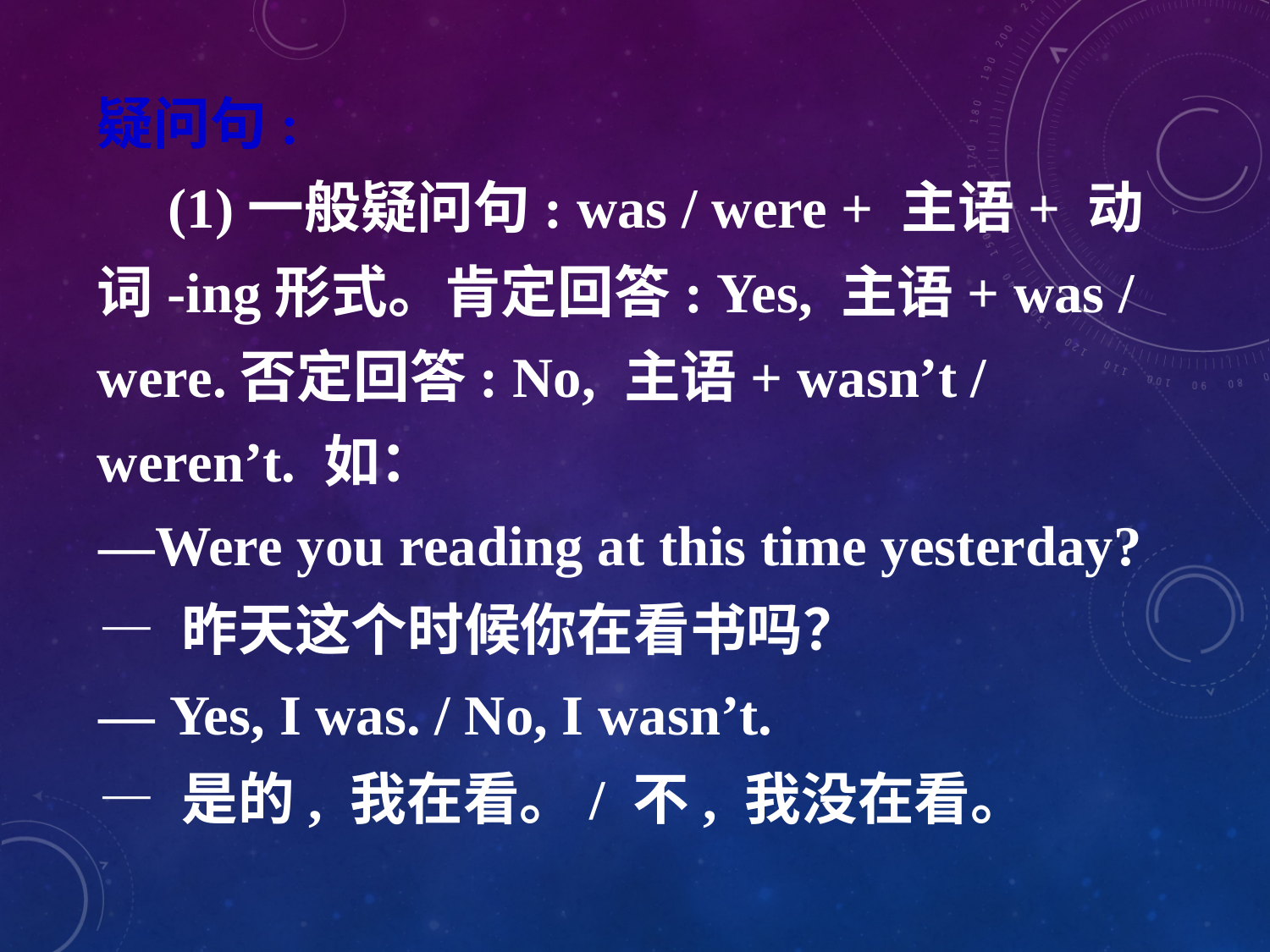

疑问句:
     (1)一般疑问句: was / were + 主语+ 动词-ing形式。肯定回答: Yes, 主语+ was / were.否定回答: No, 主语+ wasn’t / weren’t. 如：
—Were you reading at this time yesterday?
— 昨天这个时候你在看书吗？
— Yes, I was. / No, I wasn’t.
— 是的, 我在看。/ 不, 我没在看。